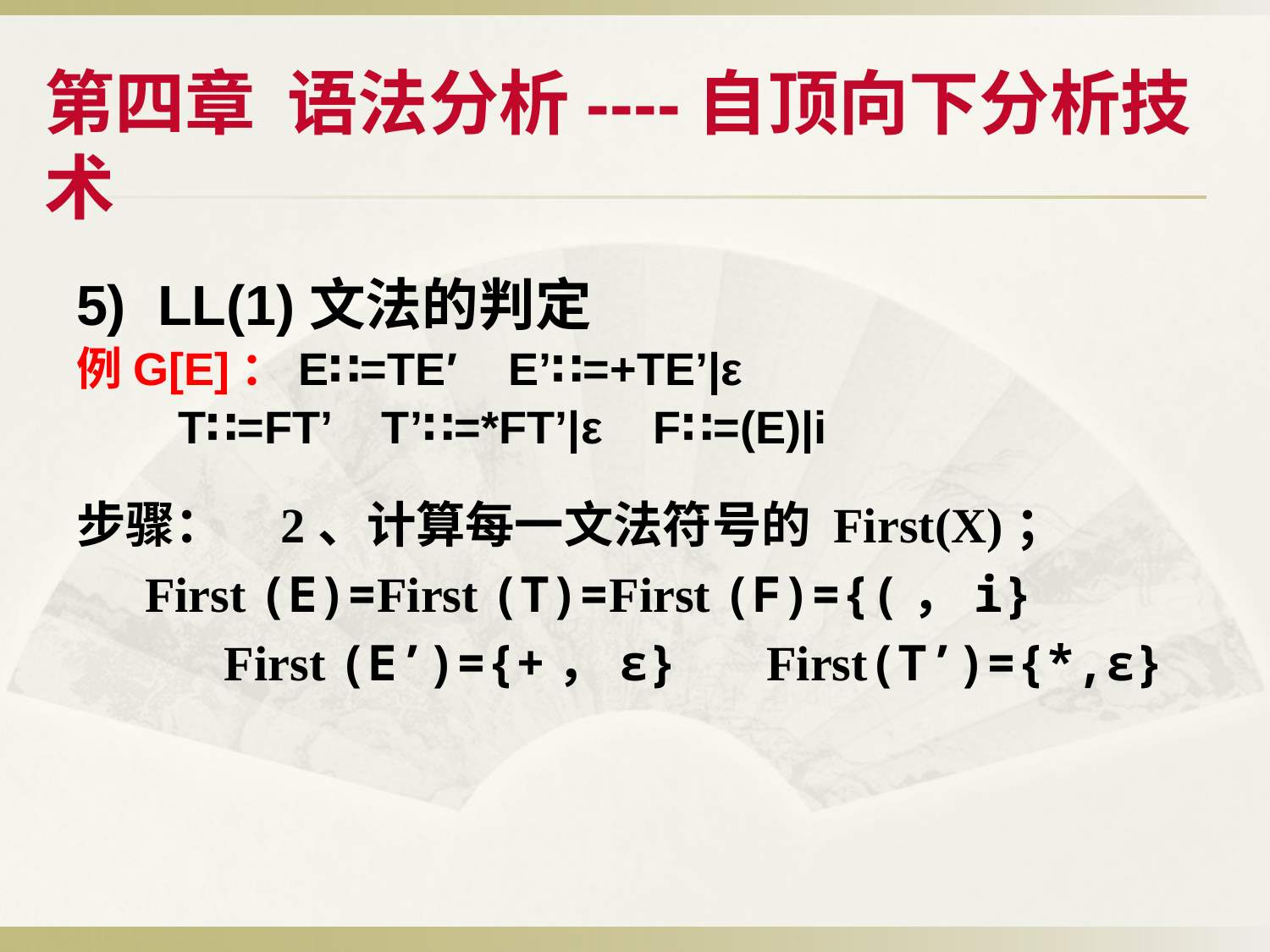

第四章  语法分析----自顶向下分析技术
5)  LL(1)文法的判定
例G[E]：E∷=TE′    E’∷=+TE’|ε
        T∷=FT’    T’∷=*FT’|ε    F∷=(E)|i
步骤：    2、计算每一文法符号的 First(X)；
     First (E)=First (T)=First (F)={(，i}
     First (E’)={+，ε}   First(T’)={*,ε}